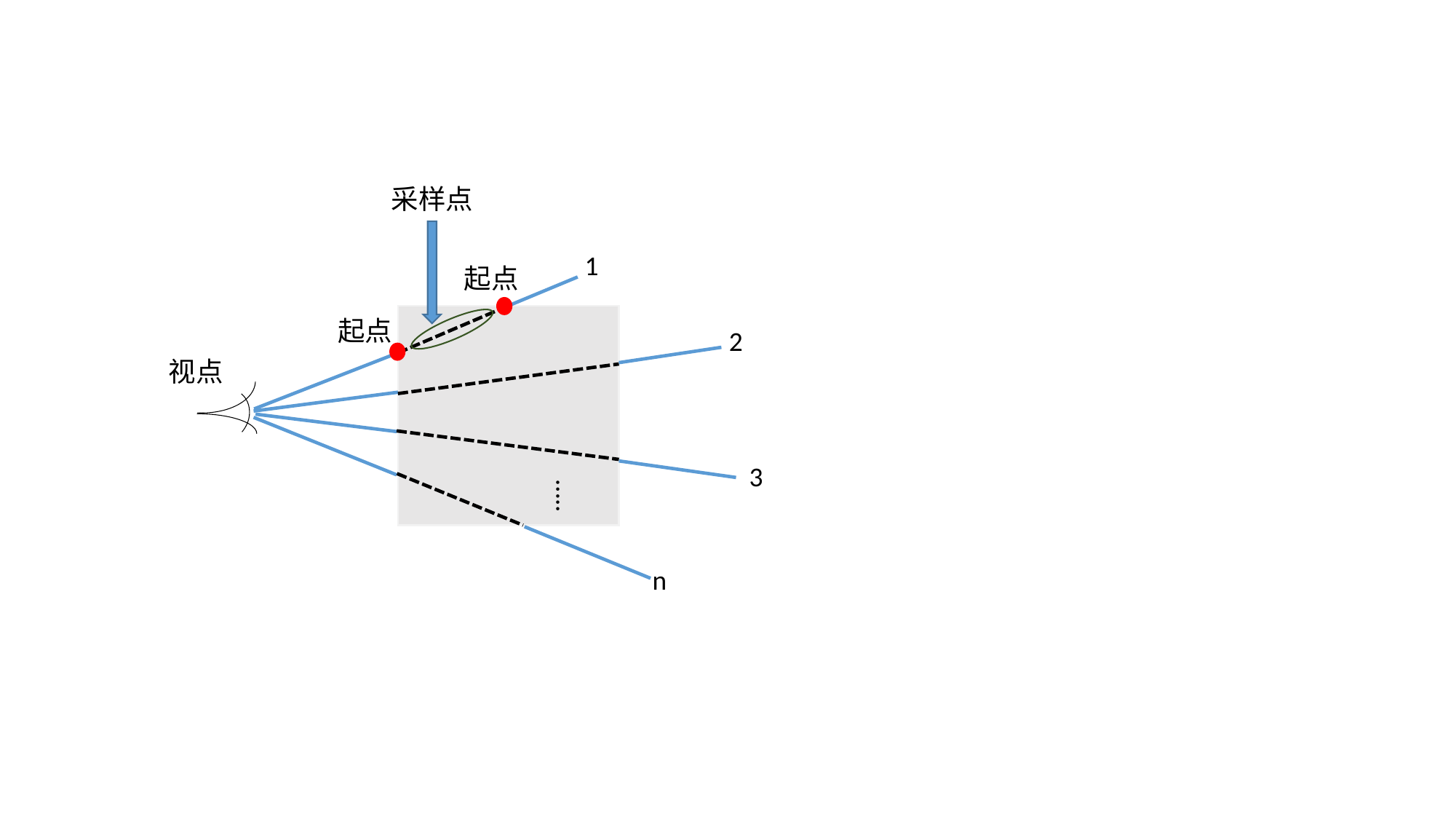

采样点

1
起点

起点
2

视点
3
…..
n